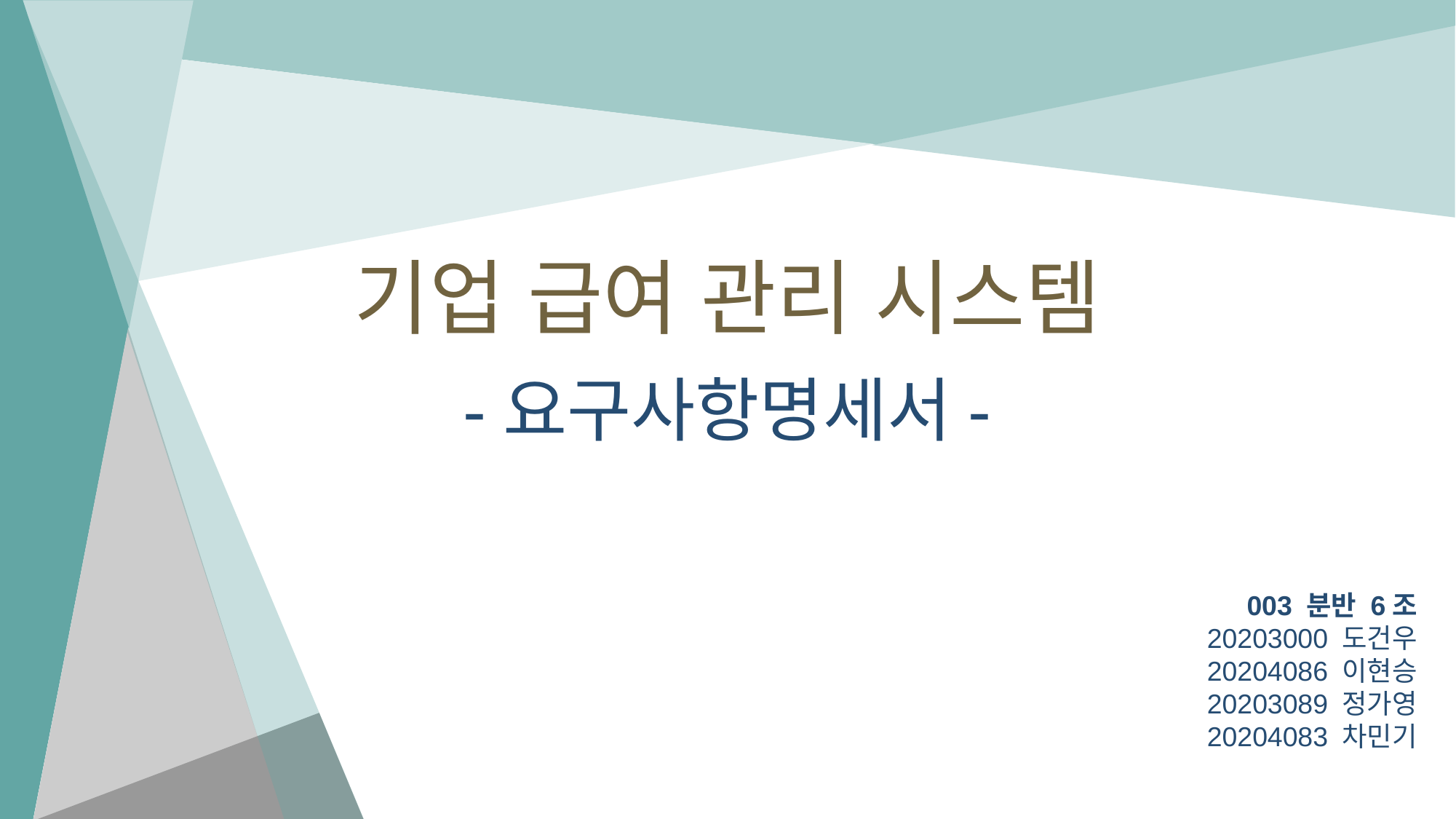

# 기업 급여 관리 시스템
-요구사항명세서-
003 분반 6조
20203000 도건우
20204086 이현승
20203089 정가영
20204083 차민기